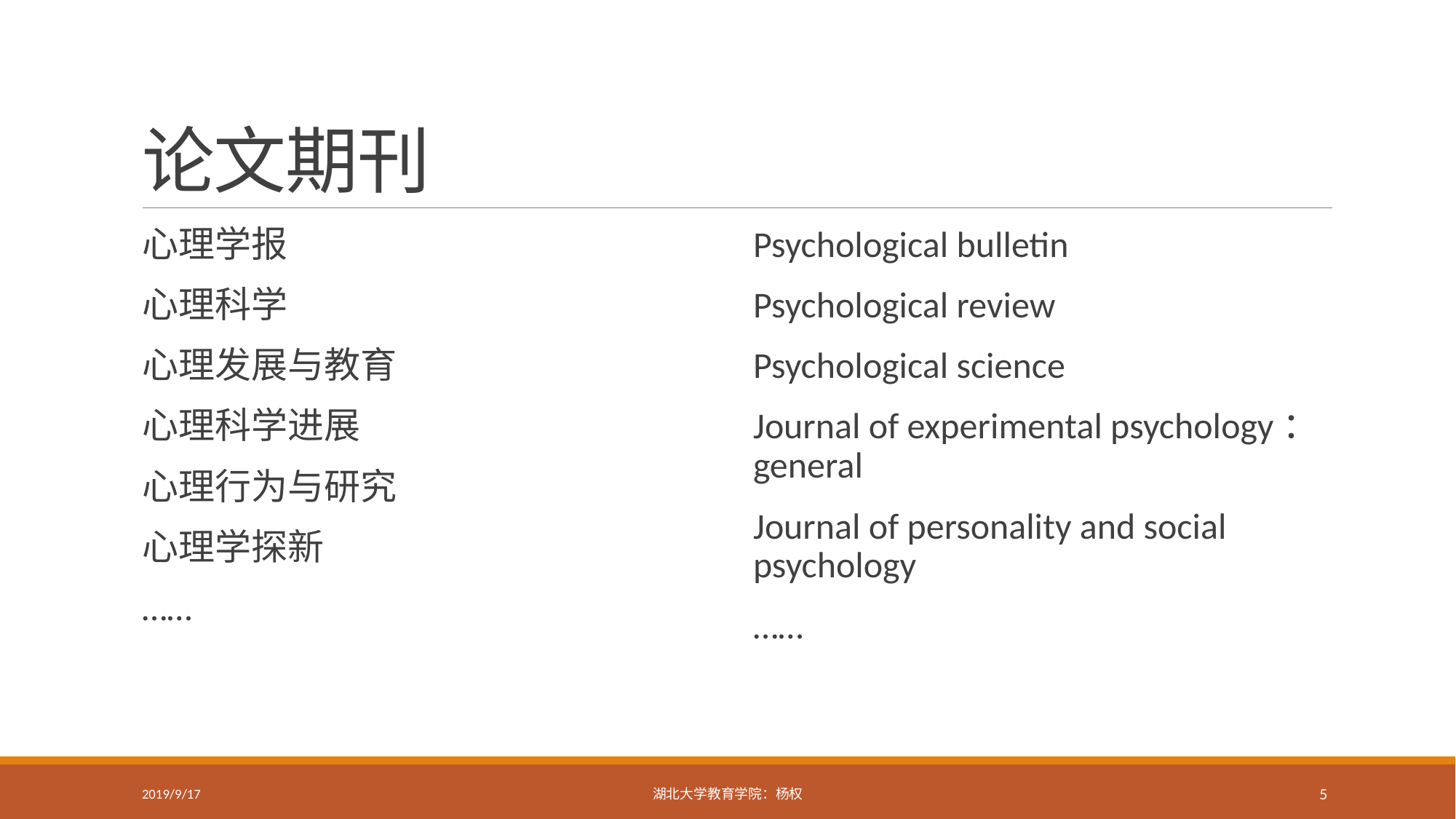

# 论文期刊
心理学报
心理科学
心理发展与教育
心理科学进展
心理行为与研究
心理学探新
……
Psychological bulletin
Psychological review
Psychological science
Journal of experimental psychology： general
Journal of personality and social psychology
……
2019/9/17
湖北大学教育学院：杨权
5